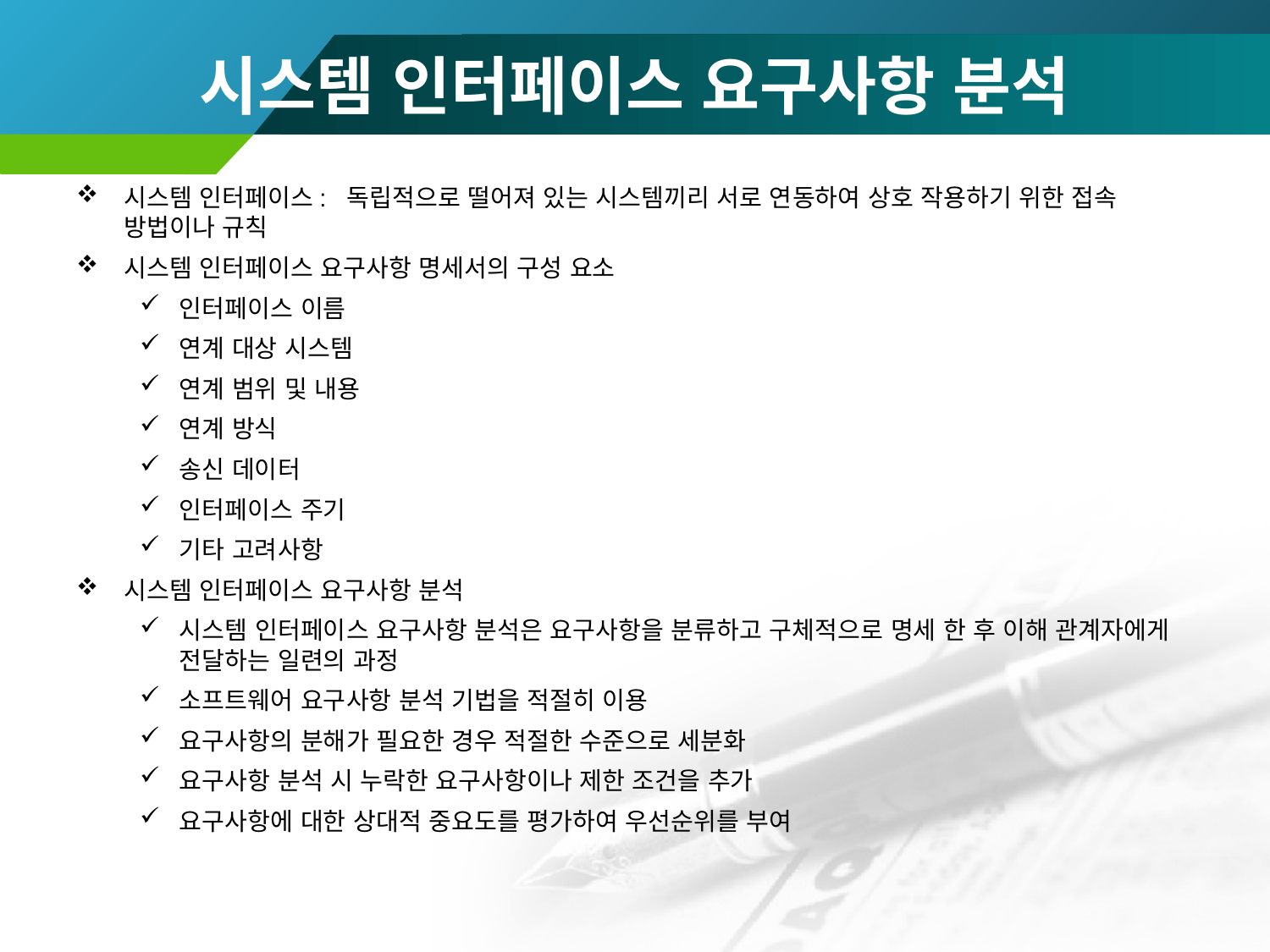

# 시스템 인터페이스 요구사항 분석
시스템 인터페이스:  독립적으로 떨어져 있는 시스템끼리 서로 연동하여 상호 작용하기 위한 접속 방법이나 규칙
시스템 인터페이스 요구사항 명세서의 구성 요소
인터페이스 이름
연계 대상 시스템
연계 범위 및 내용
연계 방식
송신 데이터
인터페이스 주기
기타 고려사항
시스템 인터페이스 요구사항 분석
시스템 인터페이스 요구사항 분석은 요구사항을 분류하고 구체적으로 명세 한 후 이해 관계자에게 전달하는 일련의 과정
소프트웨어 요구사항 분석 기법을 적절히 이용
요구사항의 분해가 필요한 경우 적절한 수준으로 세분화
요구사항 분석 시 누락한 요구사항이나 제한 조건을 추가
요구사항에 대한 상대적 중요도를 평가하여 우선순위를 부여